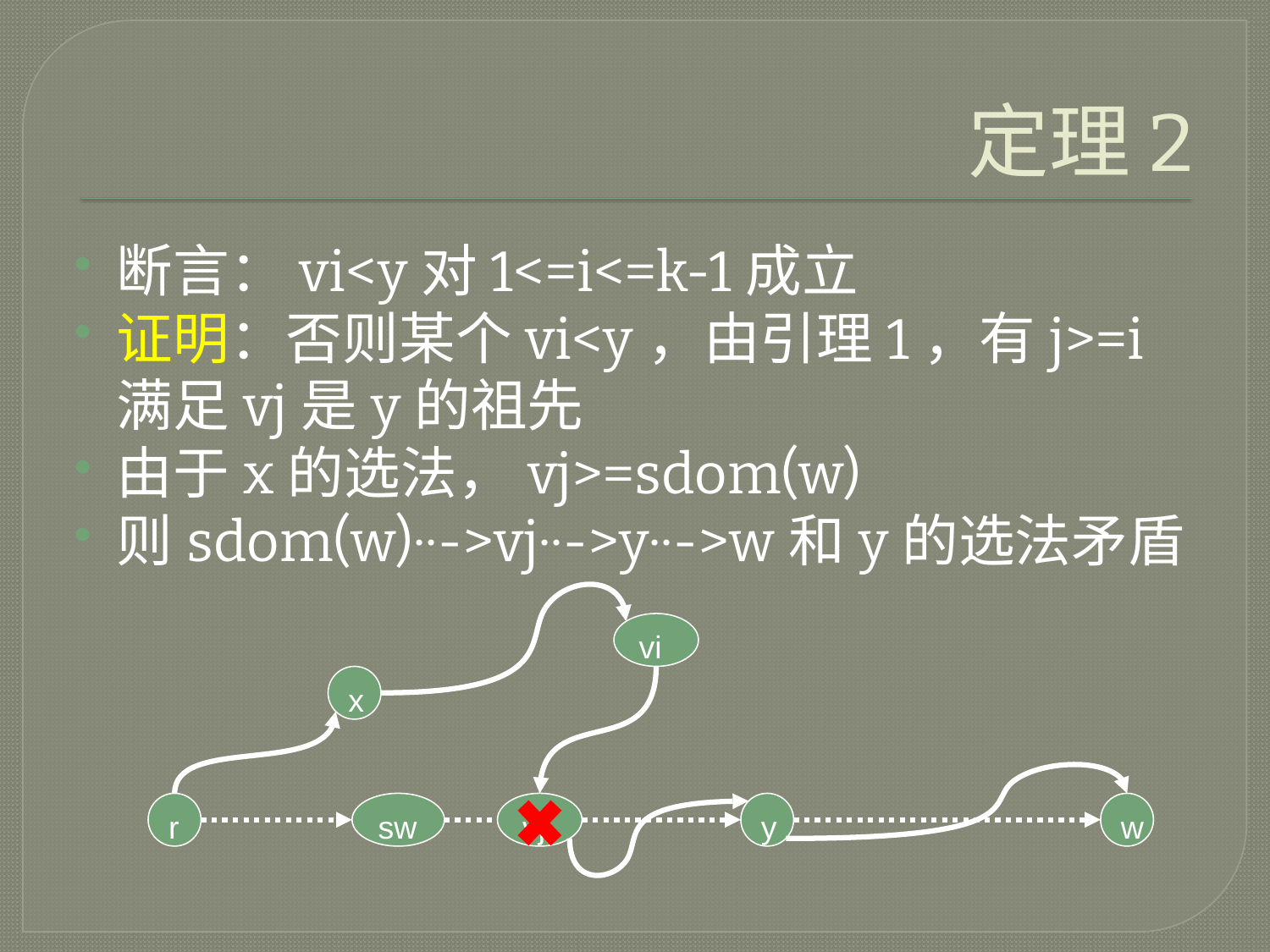

# 定理2
断言：vi<y对1<=i<=k-1成立
证明：否则某个vi<y，由引理1，有j>=i满足vj是y的祖先
由于x的选法，vj>=sdom(w)
则sdom(w)··->vj··->y··->w和y的选法矛盾
vi
x

r
sw
vj
y
w